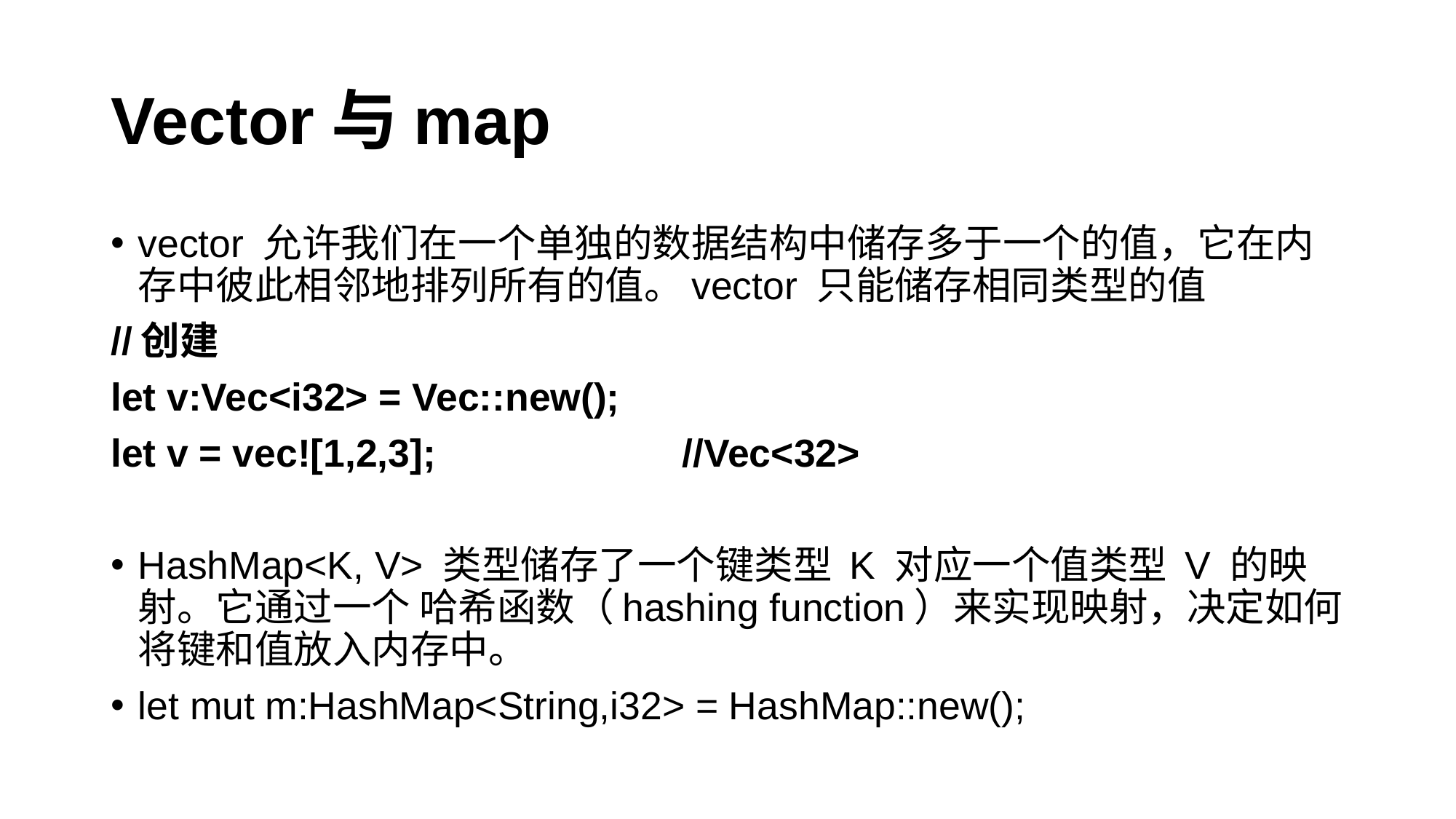

# Vector与map
vector 允许我们在一个单独的数据结构中储存多于一个的值，它在内存中彼此相邻地排列所有的值。vector 只能储存相同类型的值
//创建
let v:Vec<i32> = Vec::new();
let v = vec![1,2,3];                       //Vec<32>

HashMap<K, V> 类型储存了一个键类型 K 对应一个值类型 V 的映射。它通过一个 哈希函数（hashing function）来实现映射，决定如何将键和值放入内存中。
let mut m:HashMap<String,i32> = HashMap::new();